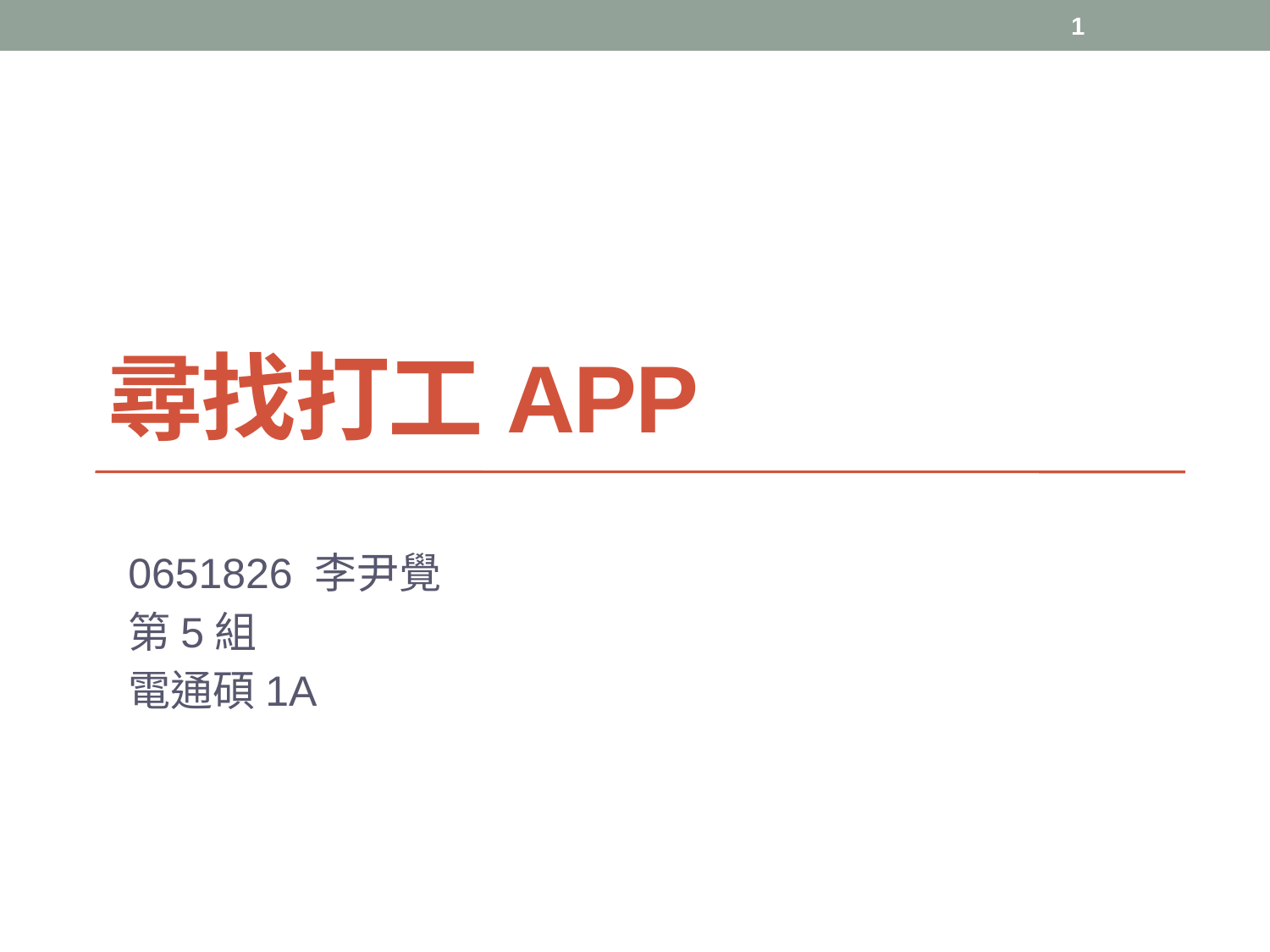

1
# 尋找打工app
0651826 李尹覺
第5組
電通碩1A